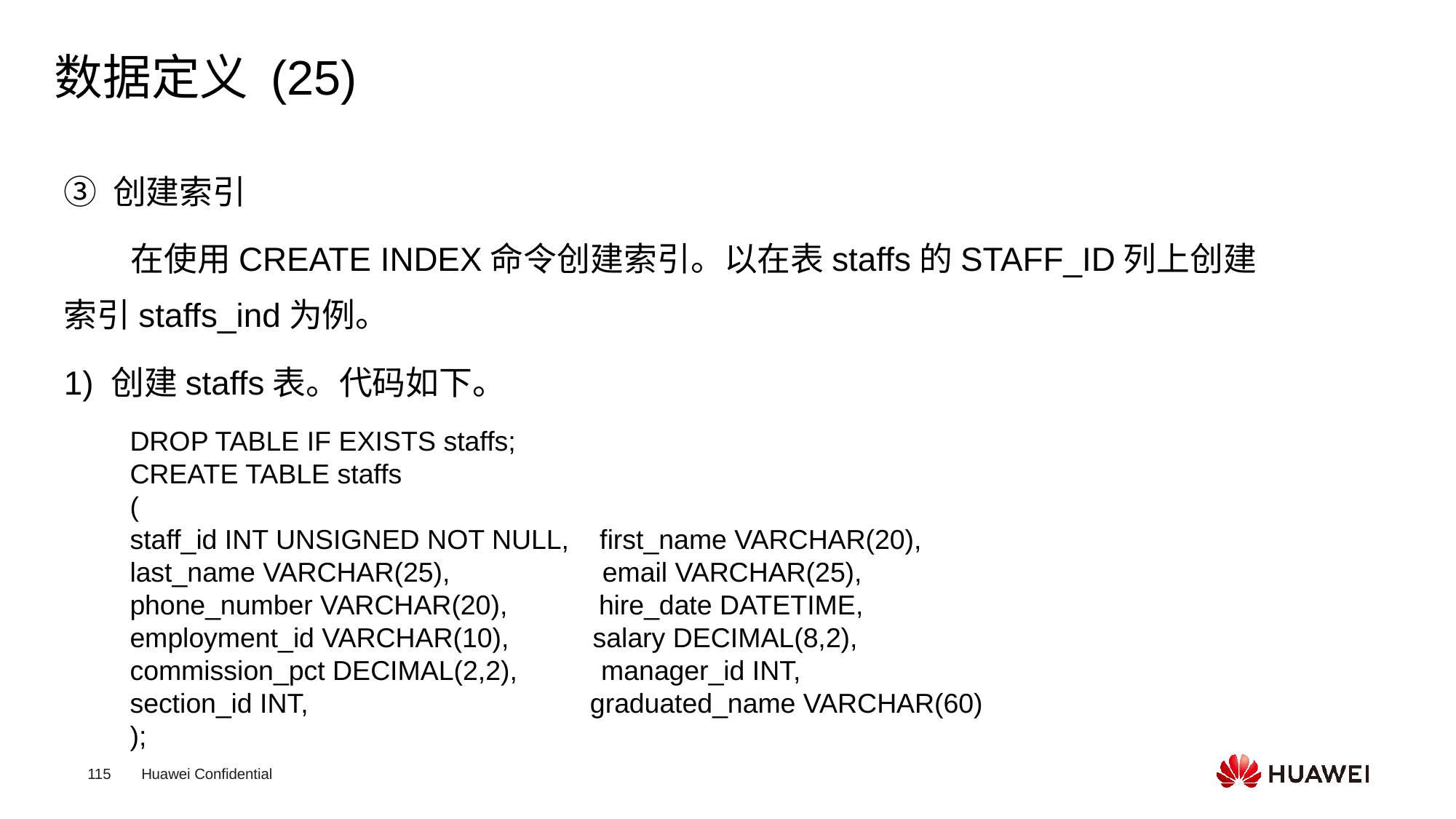

# 数据定义 (25)
③ 创建索引
在使用CREATE INDEX命令创建索引。以在表staffs的STAFF_ID列上创建索引staffs_ind为例。
1) 创建staffs表。代码如下。
DROP TABLE IF EXISTS staffs;CREATE TABLE staffs(staff_id INT UNSIGNED NOT NULL,    first_name VARCHAR(20),last_name VARCHAR(25),                    email VARCHAR(25),phone_number VARCHAR(20),            hire_date DATETIME,employment_id VARCHAR(10),           salary DECIMAL(8,2),commission_pct DECIMAL(2,2),           manager_id INT,section_id INT,                                     graduated_name VARCHAR(60));